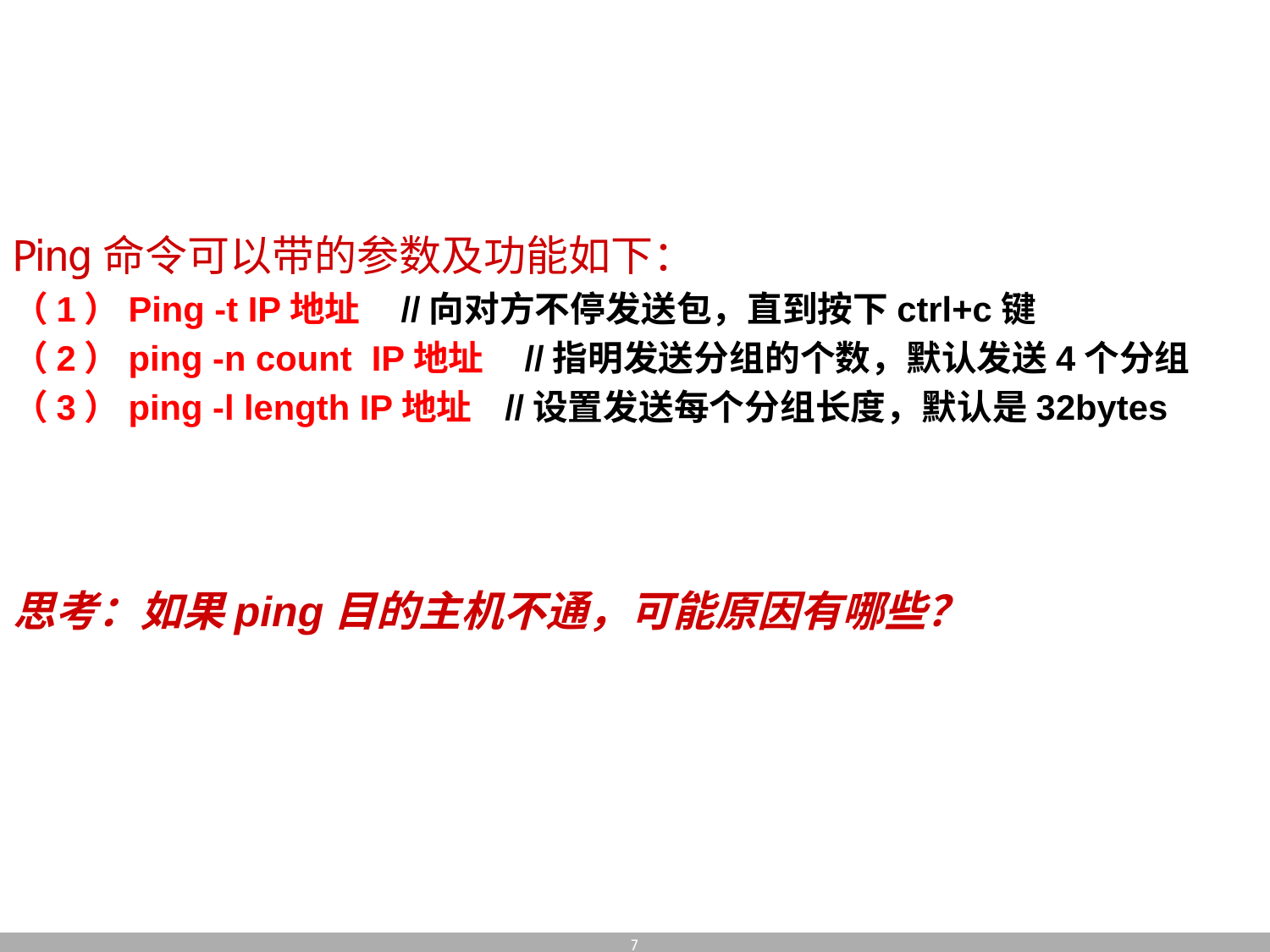

Ping命令可以带的参数及功能如下：
（1）Ping -t IP地址    //向对方不停发送包，直到按下ctrl+c键
（2）ping -n count  IP地址    //指明发送分组的个数，默认发送4个分组
（3）ping -l length IP地址   //设置发送每个分组长度，默认是32bytes

思考：如果ping目的主机不通，可能原因有哪些？